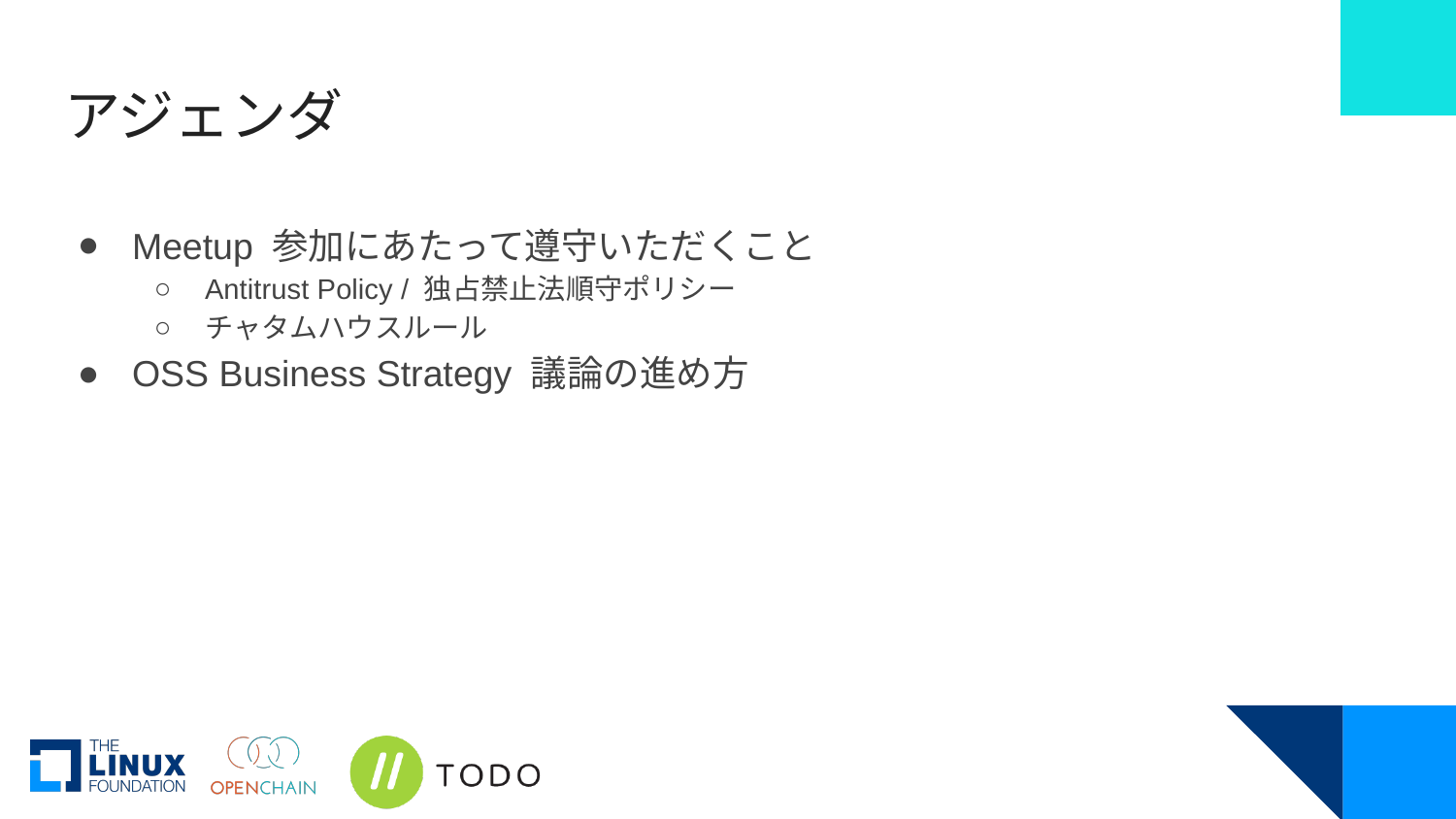

# アジェンダ
Meetup 参加にあたって遵守いただくこと
Antitrust Policy / 独占禁止法順守ポリシー
チャタムハウスルール
OSS Business Strategy 議論の進め方